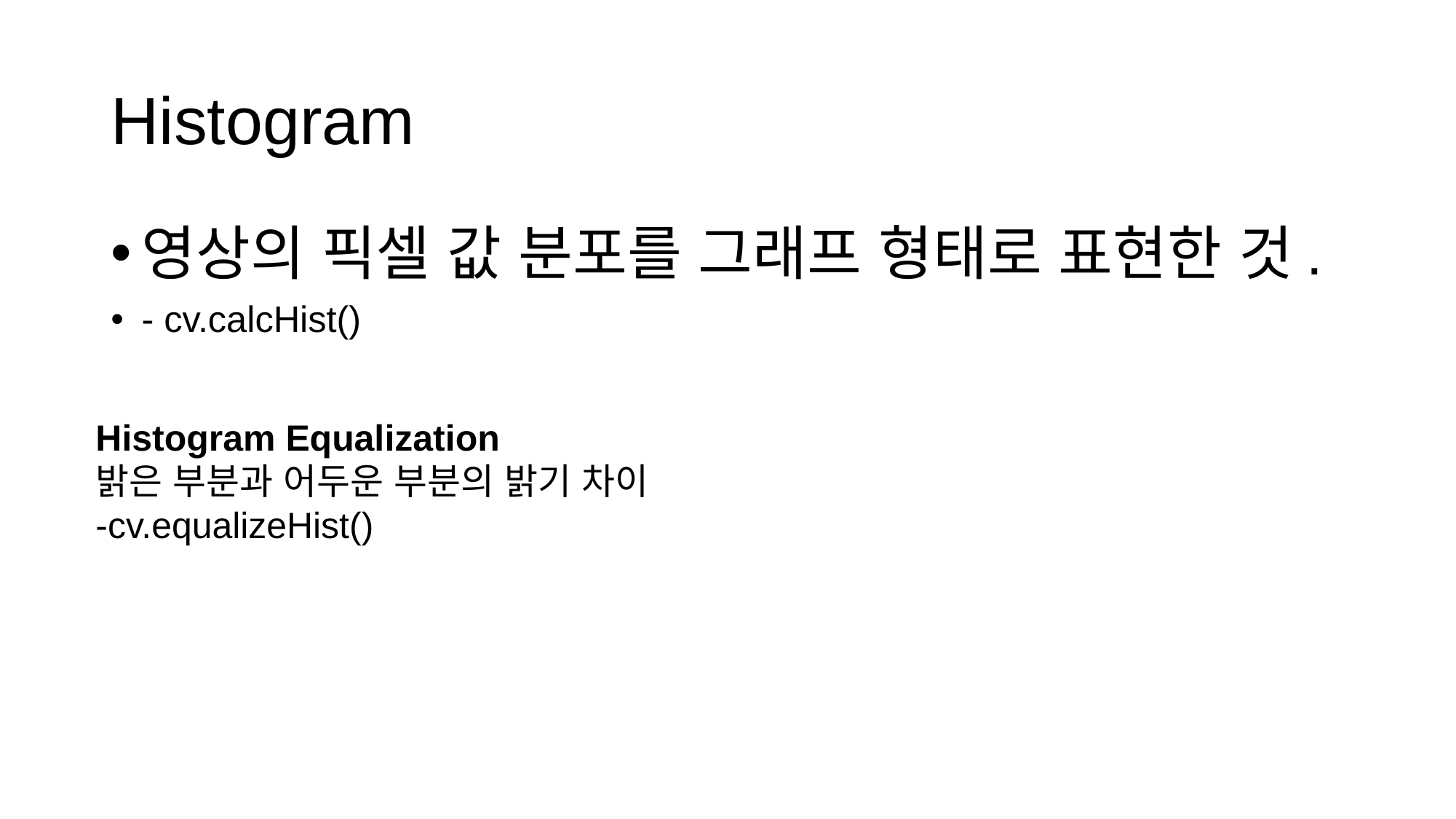

# Histogram
영상의 픽셀 값 분포를 그래프 형태로 표현한 것.
- cv.calcHist()
Histogram Equalization
밝은 부분과 어두운 부분의 밝기 차이
-cv.equalizeHist()